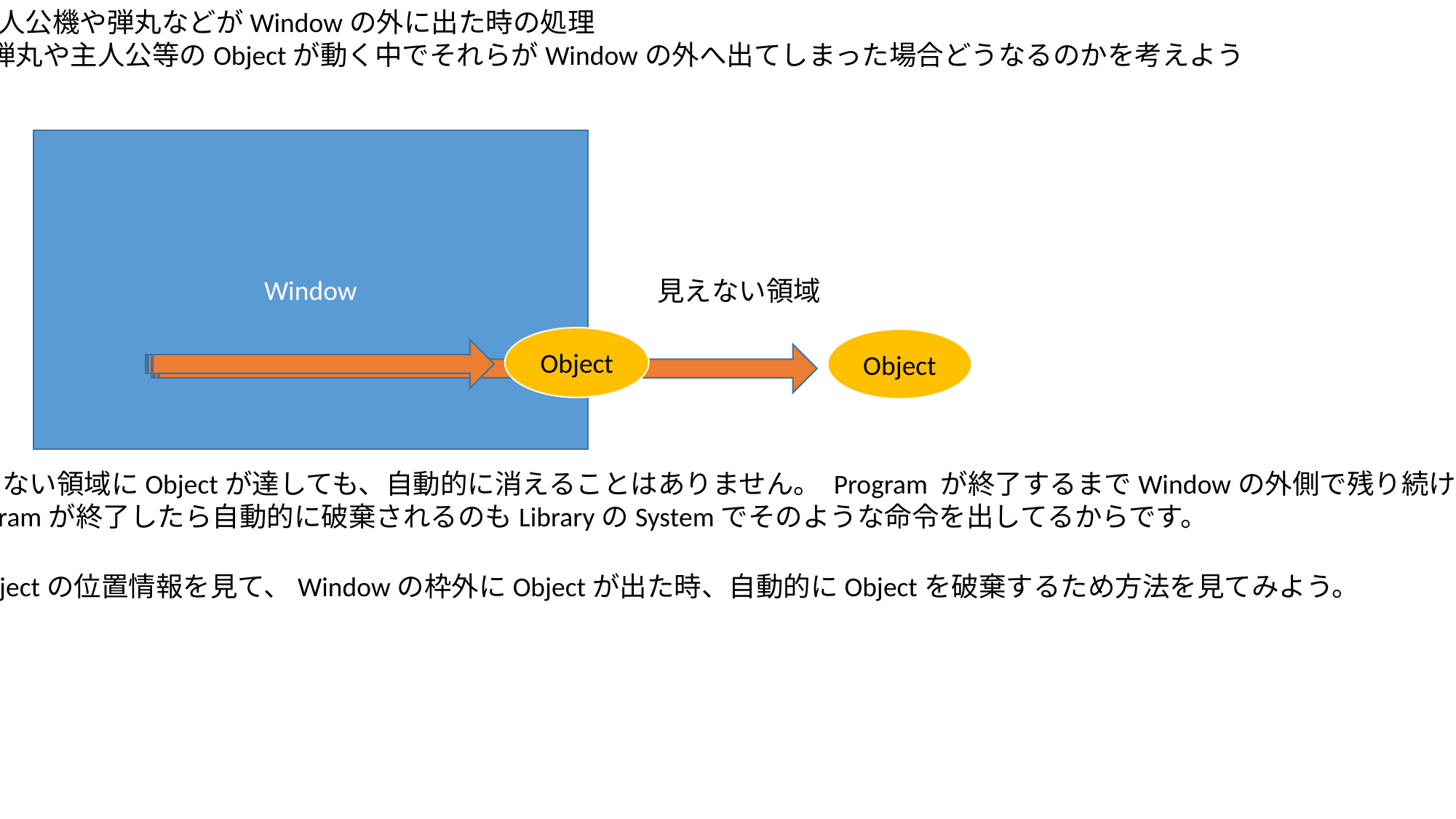

・主人公機や弾丸などがWindowの外に出た時の処理
　弾丸や主人公等のObjectが動く中でそれらがWindowの外へ出てしまった場合どうなるのかを考えよう
Window
見えない領域
Object
Object

見えない領域にObjectが達しても、自動的に消えることはありません。 Program が終了するまでWindowの外側で残り続けます。
Programが終了したら自動的に破棄されるのもLibraryのSystemでそのような命令を出してるからです。
・Objectの位置情報を見て、Windowの枠外にObjectが出た時、自動的にObjectを破棄するため方法を見てみよう。